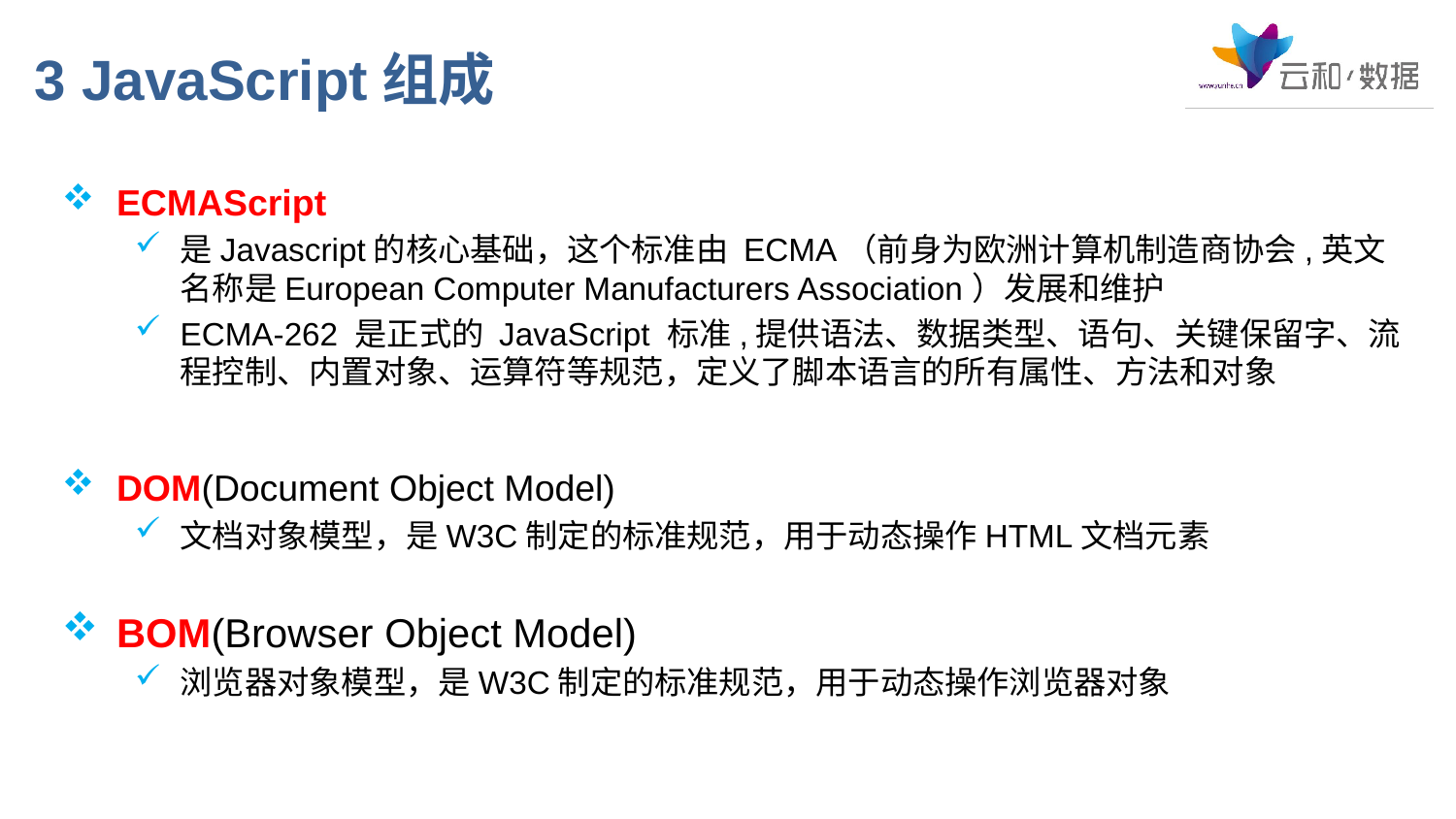

# 3 JavaScript组成
ECMAScript
是Javascript的核心基础，这个标准由 ECMA（前身为欧洲计算机制造商协会,英文名称是European Computer Manufacturers Association）发展和维护
ECMA-262 是正式的 JavaScript 标准,提供语法、数据类型、语句、关键保留字、流程控制、内置对象、运算符等规范，定义了脚本语言的所有属性、方法和对象

DOM(Document Object Model)
文档对象模型，是W3C制定的标准规范，用于动态操作HTML文档元素

BOM(Browser Object Model)
浏览器对象模型，是W3C制定的标准规范，用于动态操作浏览器对象
5